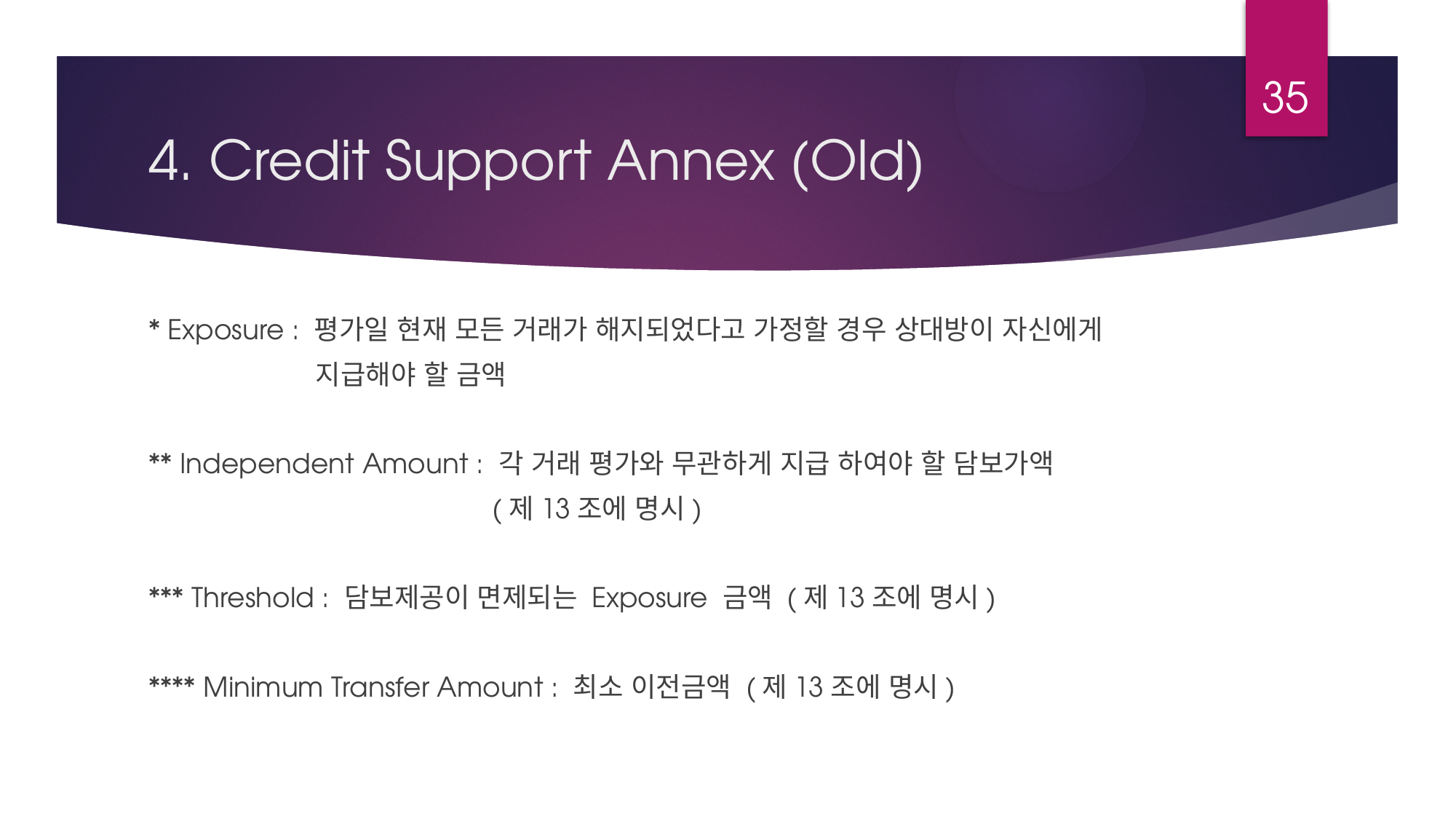

35
# 4. Credit Support Annex (Old)
* Exposure : 평가일 현재 모든 거래가 해지되었다고 가정할 경우 상대방이 자신에게
                     지급해야 할 금액

** Independent Amount : 각 거래 평가와 무관하게 지급 하여야 할 담보가액
                                             (제13조에 명시)

*** Threshold : 담보제공이 면제되는 Exposure 금액 (제13조에 명시)

**** Minimum Transfer Amount : 최소 이전금액 (제13조에 명시)